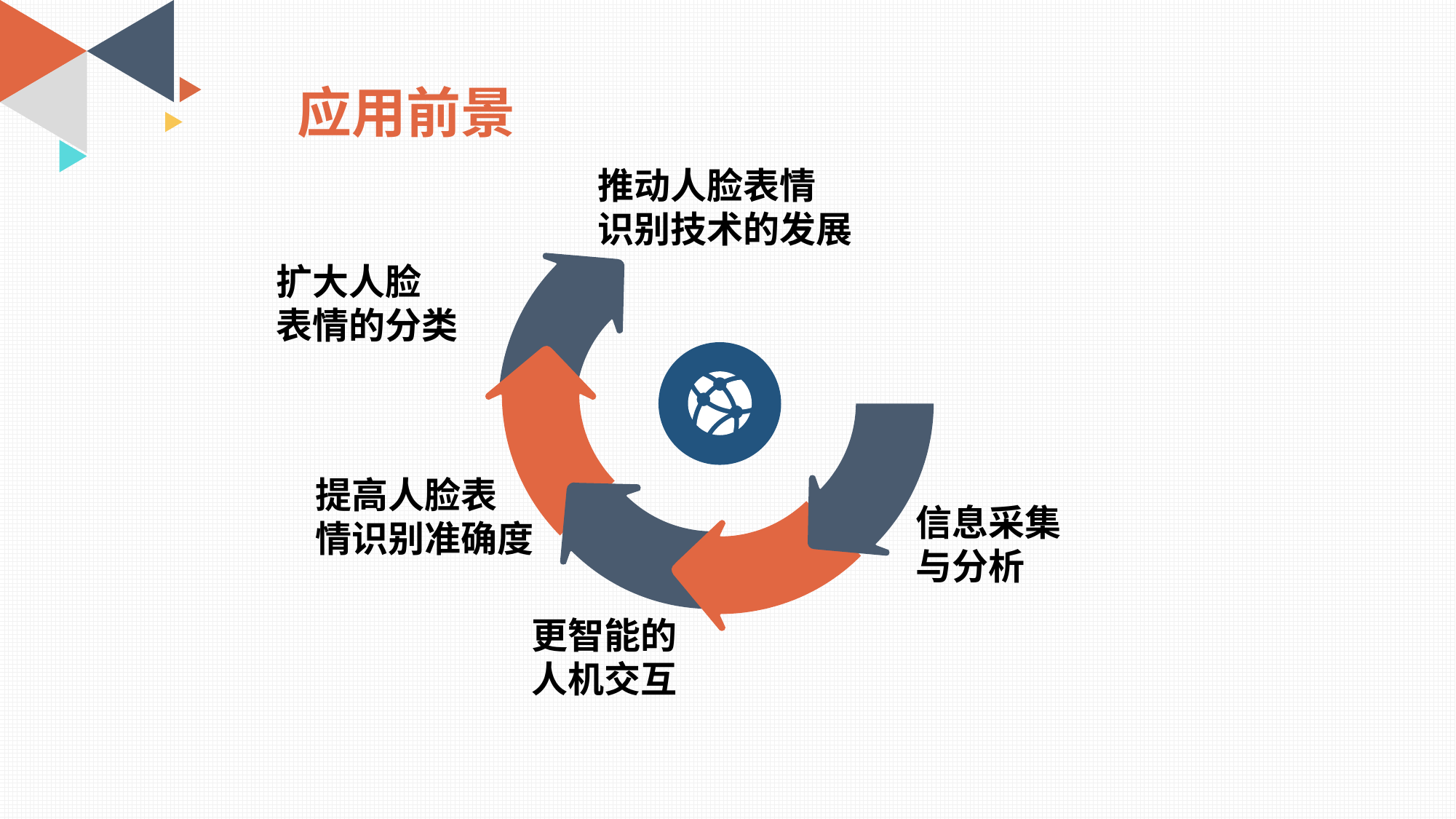

应用前景
推动人脸表情
识别技术的发展

扩大人脸
表情的分类

提高人脸表
情识别准确度

信息采集
与分析

更智能的
人机交互